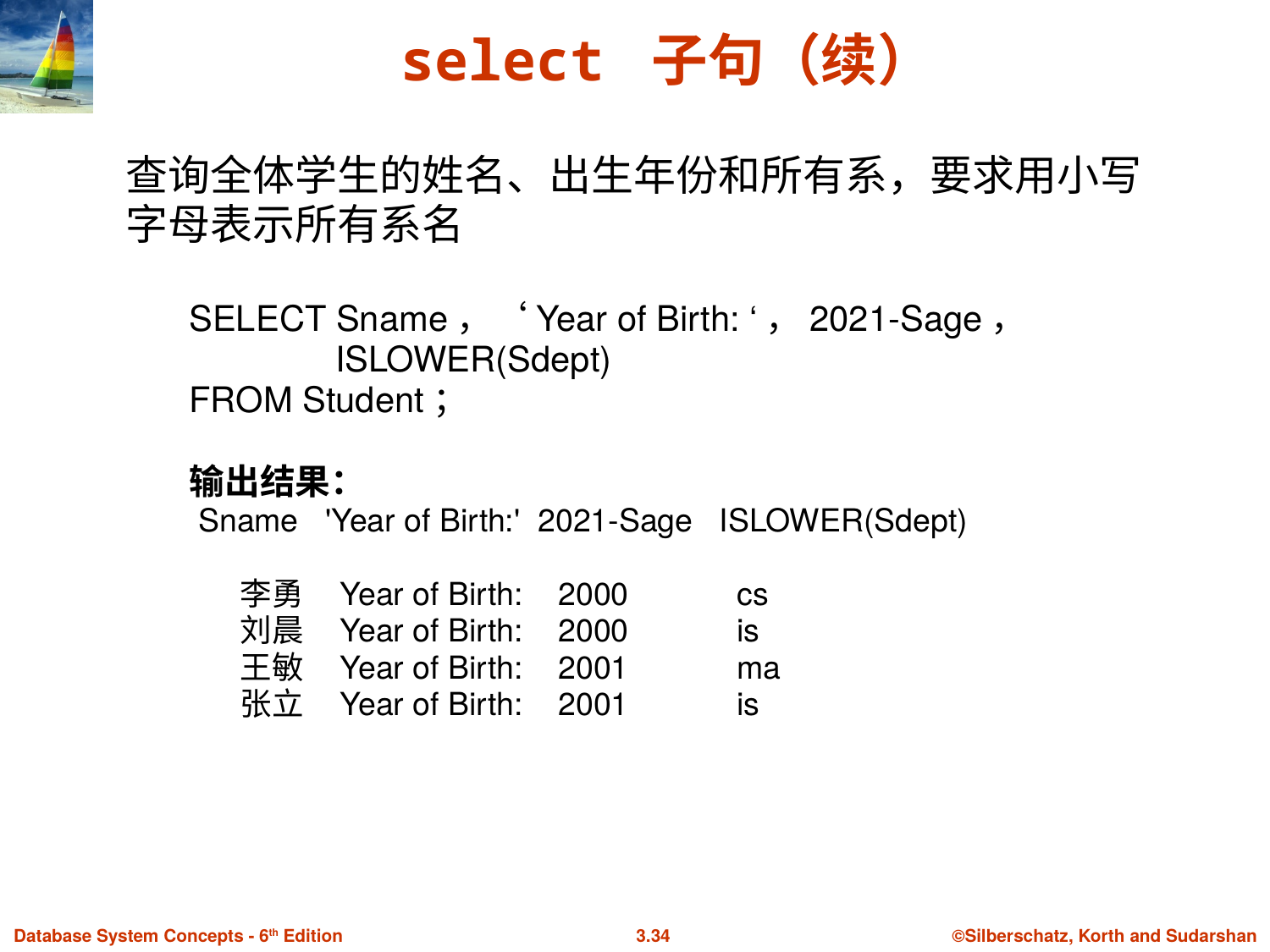

# select 子句（续）
查询全体学生的姓名、出生年份和所有系，要求用小写
字母表示所有系名

SELECT Sname，‘Year of Birth: ‘，2021-Sage，
               ISLOWER(Sdept)
FROM Student；

输出结果：
 Sname   'Year of Birth:'  2021-Sage   ISLOWER(Sdept)

      李勇    Year of Birth:    2000       	cs
      刘晨    Year of Birth:    2000       	is
      王敏    Year of Birth:    2001       	ma
      张立    Year of Birth:    2001      	is